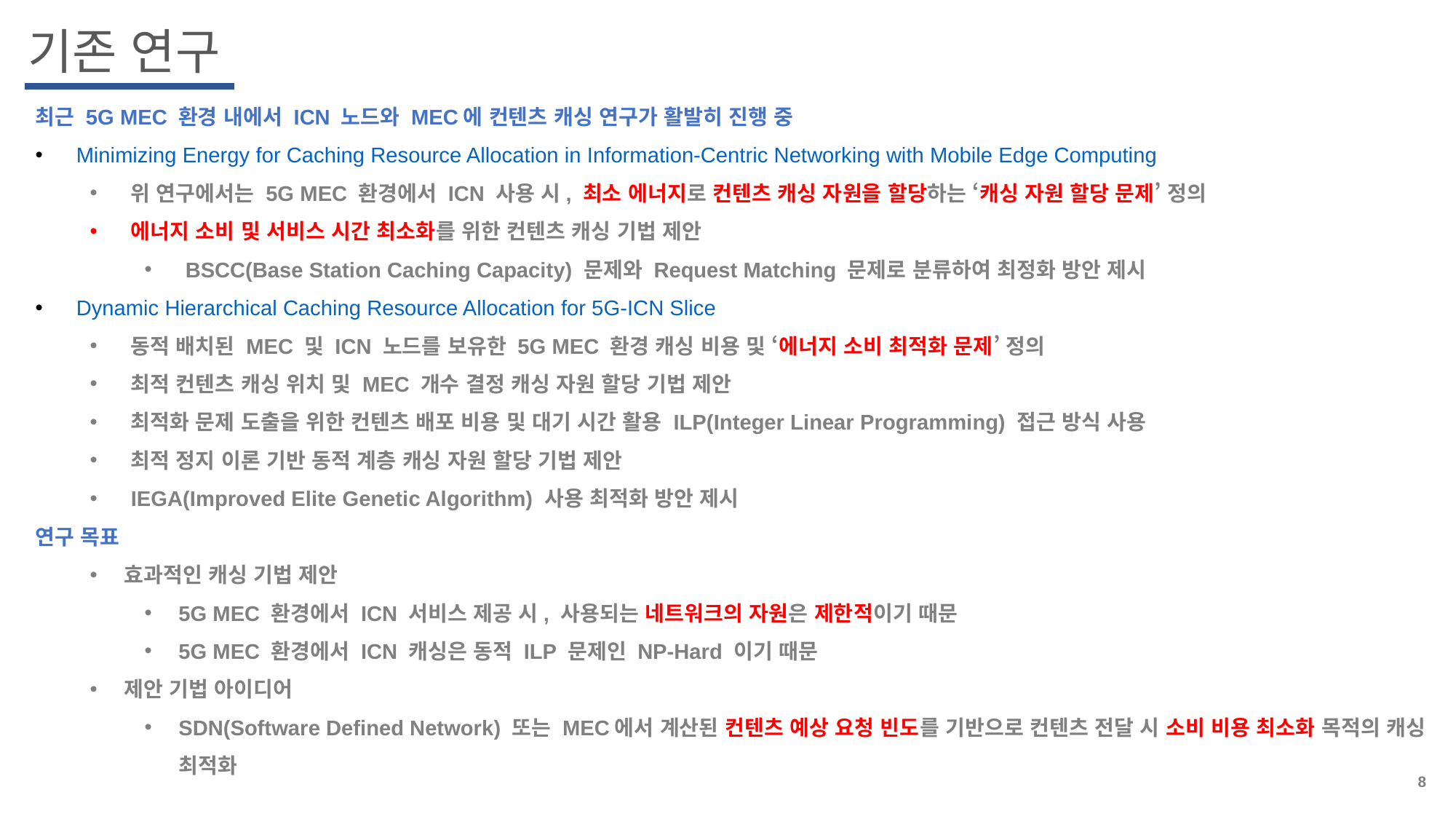

기존 연구
최근 5G MEC 환경 내에서 ICN 노드와 MEC에 컨텐츠 캐싱 연구가 활발히 진행 중
Minimizing Energy for Caching Resource Allocation in Information-Centric Networking with Mobile Edge Computing
위 연구에서는 5G MEC 환경에서 ICN 사용 시, 최소 에너지로 컨텐츠 캐싱 자원을 할당하는 ‘캐싱 자원 할당 문제’ 정의
에너지 소비 및 서비스 시간 최소화를 위한 컨텐츠 캐싱 기법 제안
BSCC(Base Station Caching Capacity) 문제와 Request Matching 문제로 분류하여 최정화 방안 제시
Dynamic Hierarchical Caching Resource Allocation for 5G-ICN Slice
동적 배치된 MEC 및 ICN 노드를 보유한 5G MEC 환경 캐싱 비용 및 ‘에너지 소비 최적화 문제’ 정의
최적 컨텐츠 캐싱 위치 및 MEC 개수 결정 캐싱 자원 할당 기법 제안
최적화 문제 도출을 위한 컨텐츠 배포 비용 및 대기 시간 활용 ILP(Integer Linear Programming) 접근 방식 사용
최적 정지 이론 기반 동적 계층 캐싱 자원 할당 기법 제안
IEGA(Improved Elite Genetic Algorithm) 사용 최적화 방안 제시
연구 목표
효과적인 캐싱 기법 제안
5G MEC 환경에서 ICN 서비스 제공 시, 사용되는 네트워크의 자원은 제한적이기 때문
5G MEC 환경에서 ICN 캐싱은 동적 ILP 문제인 NP-Hard 이기 때문
제안 기법 아이디어
SDN(Software Defined Network) 또는 MEC에서 계산된 컨텐츠 예상 요청 빈도를 기반으로 컨텐츠 전달 시 소비 비용 최소화 목적의 캐싱 최적화
8